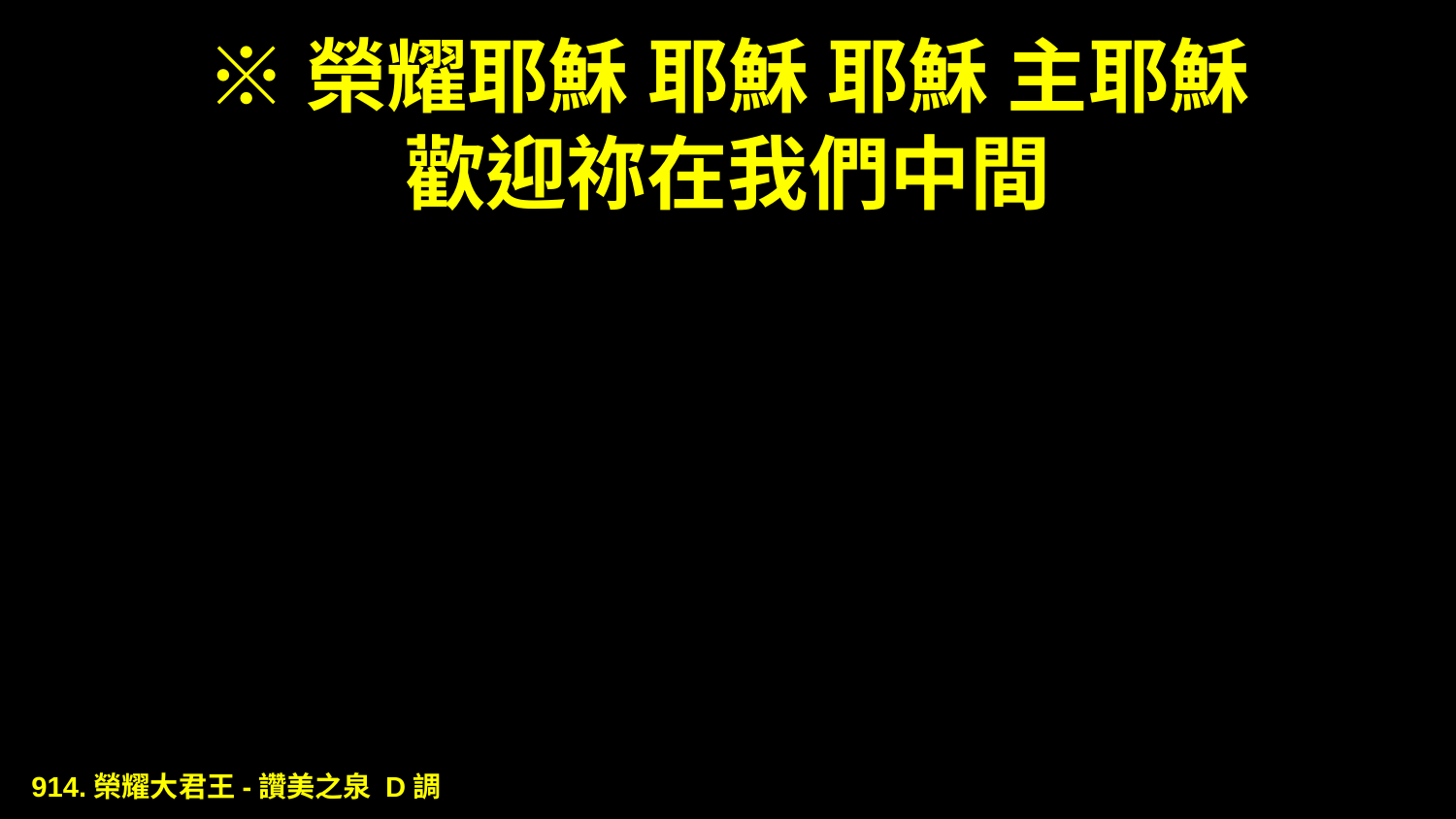

# ※榮耀耶穌 耶穌 耶穌 主耶穌 歡迎祢在我們中間
914.榮耀大君王-讚美之泉 D調